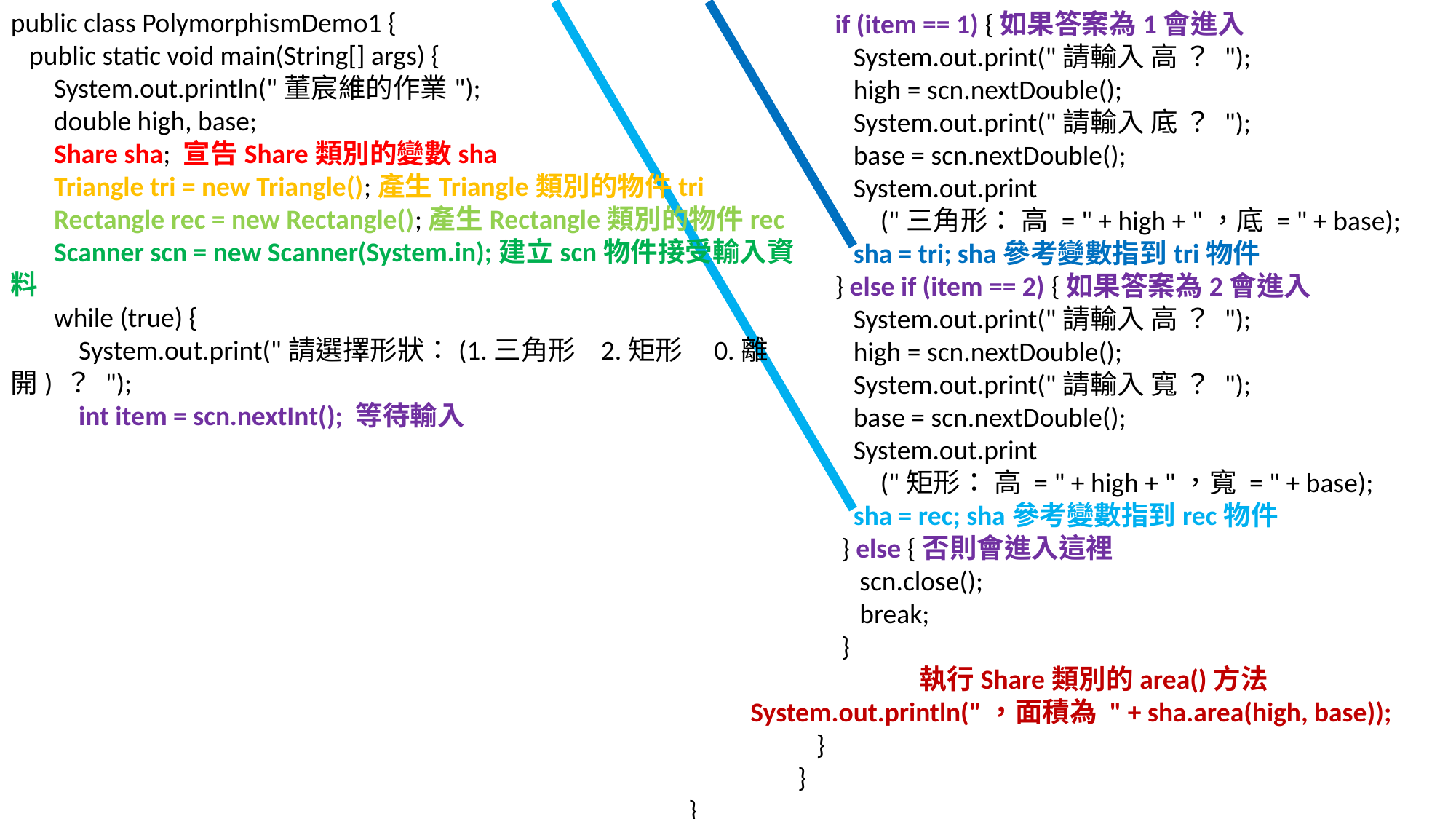

public class PolymorphismDemo1 {
   public static void main(String[] args) {
       System.out.println("董宸維的作業");
       double high, base;
       Share sha; 宣告Share類別的變數sha
       Triangle tri = new Triangle();產生Triangle類別的物件tri
       Rectangle rec = new Rectangle();產生Rectangle類別的物件rec
       Scanner scn = new Scanner(System.in);建立scn物件接受輸入資料
       while (true) {
           System.out.print("請選擇形狀：(1.三角形   2.矩形    0.離開) ？ ");
           int item = scn.nextInt(); 等待輸入
	      if (item == 1) {如果答案為1會進入
	         System.out.print("請輸入 高 ？ ");
	         high = scn.nextDouble();
	         System.out.print("請輸入 底 ？ ");
	         base = scn.nextDouble();
	         System.out.print
                               ("三角形： 高 = " + high + "，底 = " + base);
	         sha = tri; sha參考變數指到tri物件
	      } else if (item == 2) {如果答案為2會進入
	         System.out.print("請輸入 高 ？ ");
	         high = scn.nextDouble();
	         System.out.print("請輸入 寬 ？ ");
	         base = scn.nextDouble();
	         System.out.print
                               ("矩形： 高 = " + high + "，寬 = " + base);
	         sha = rec; sha參考變數指到rec物件
	       } else {否則會進入這裡
	          scn.close();
	          break;
	       }
		 執行Share類別的area()方法
          System.out.println("，面積為 " + sha.area(high, base));
	   }
	}
}